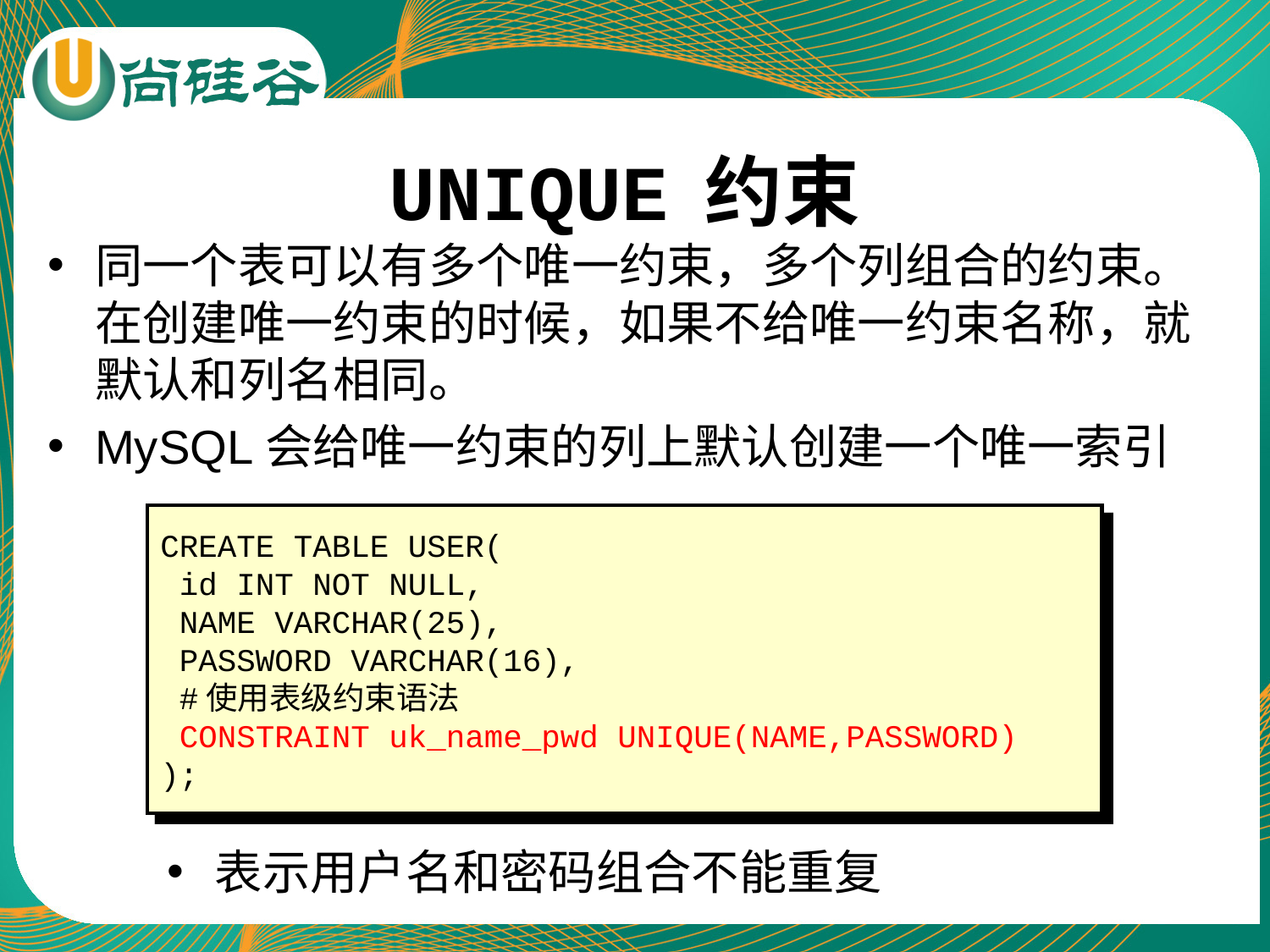

# UNIQUE 约束
同一个表可以有多个唯一约束，多个列组合的约束。在创建唯一约束的时候，如果不给唯一约束名称，就默认和列名相同。
MySQL会给唯一约束的列上默认创建一个唯一索引
CREATE TABLE USER(
 id INT NOT NULL,
 NAME VARCHAR(25),
 PASSWORD VARCHAR(16),
 #使用表级约束语法
 CONSTRAINT uk_name_pwd UNIQUE(NAME,PASSWORD)
);
表示用户名和密码组合不能重复